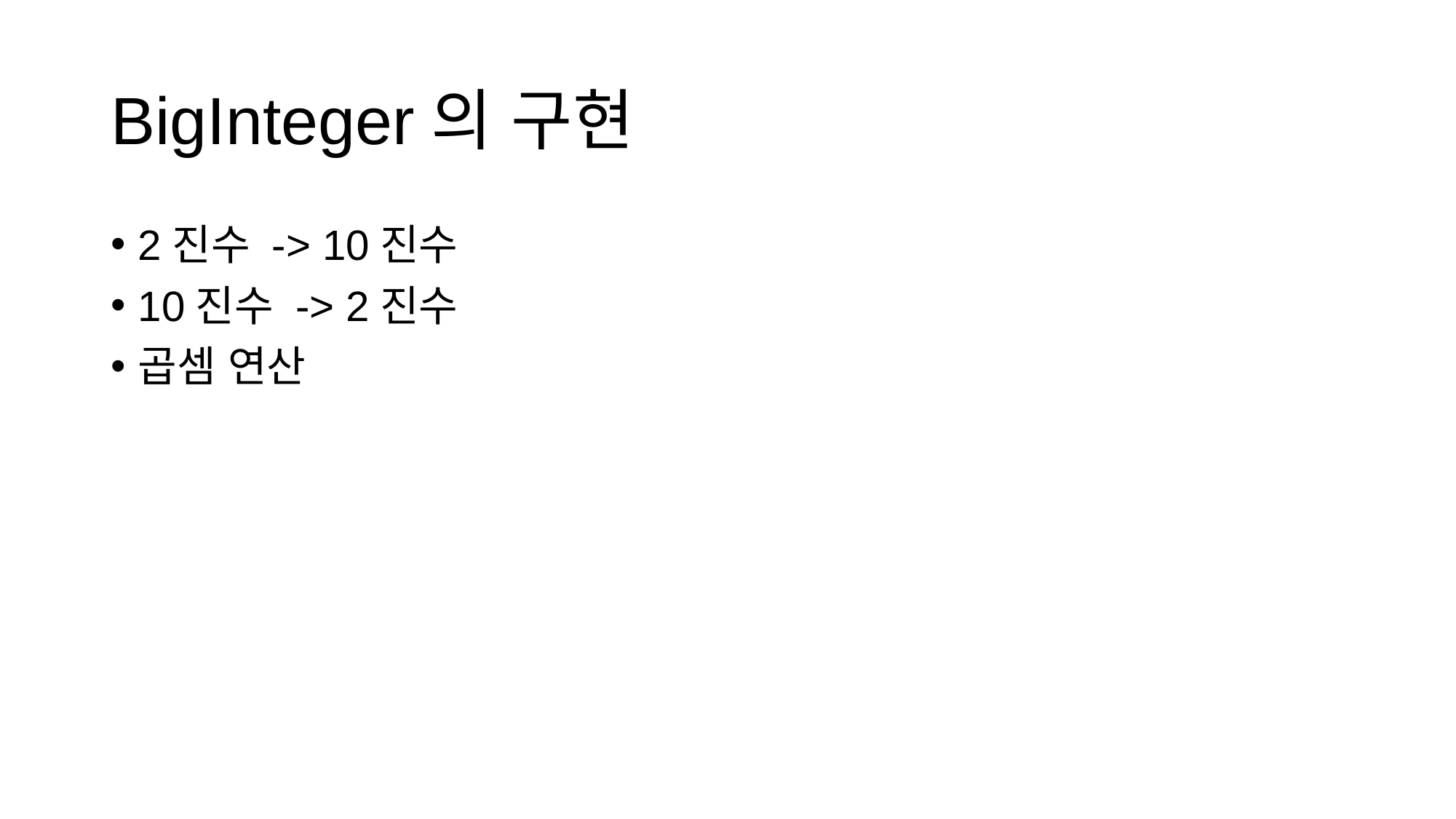

# BigInteger의 구현
2진수 -> 10진수
10진수 -> 2진수
곱셈 연산